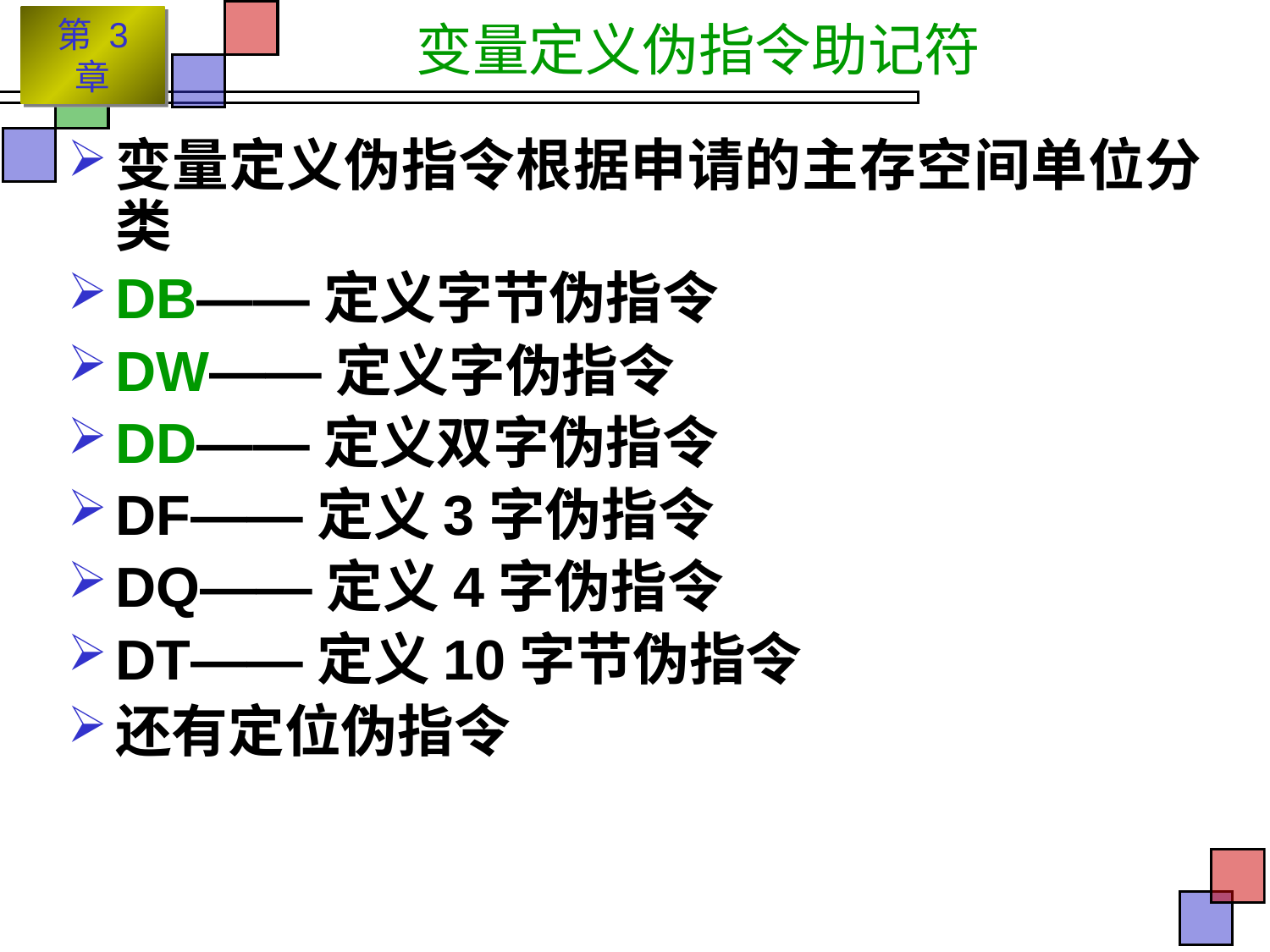

# 变量定义伪指令助记符
变量定义伪指令根据申请的主存空间单位分类
DB——定义字节伪指令
DW——定义字伪指令
DD——定义双字伪指令
DF——定义3字伪指令
DQ——定义4字伪指令
DT——定义10字节伪指令
还有定位伪指令